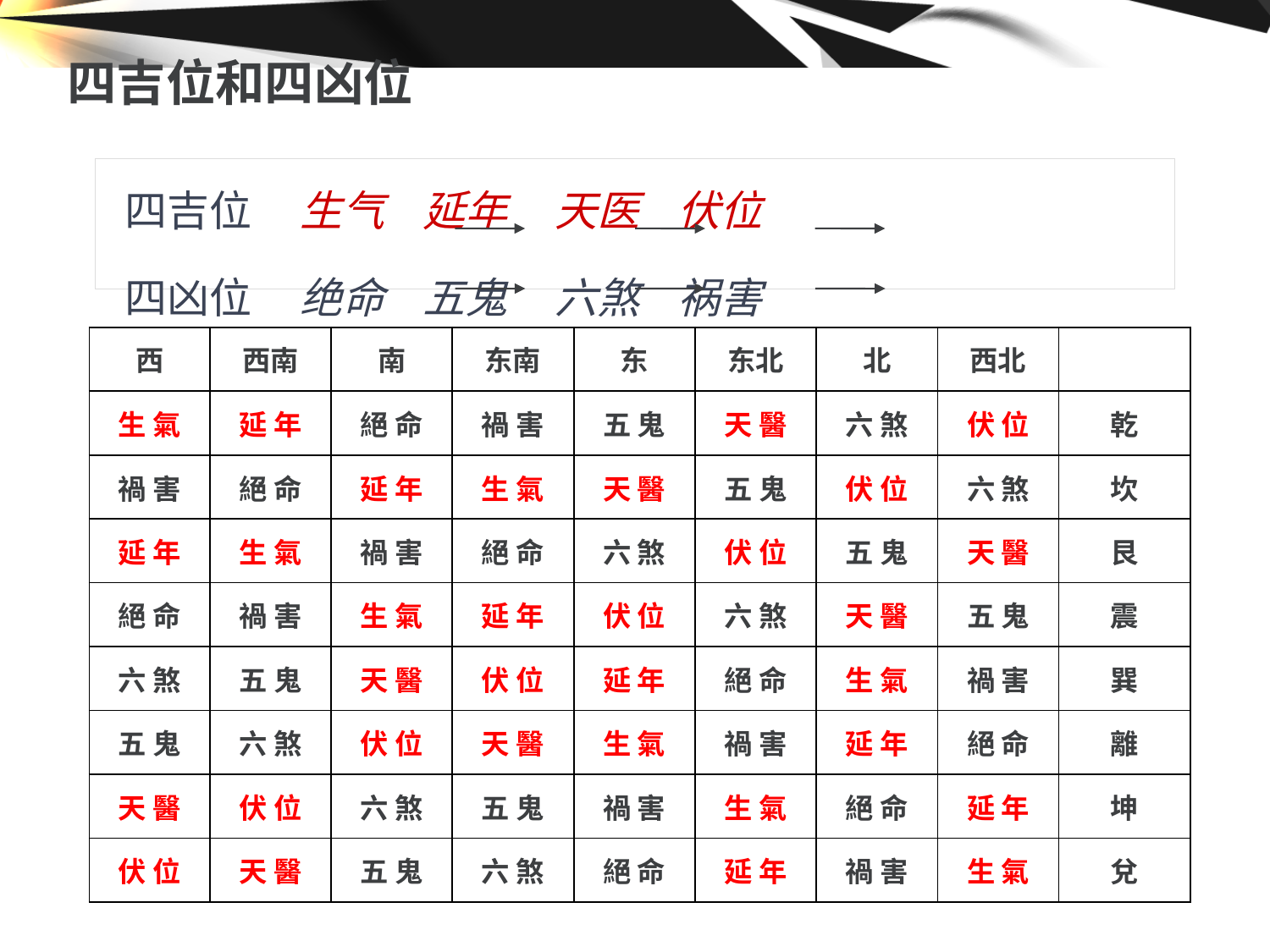

# 四吉位和四凶位
四吉位     生气    延年     天医    伏位
四凶位     绝命    五鬼     六煞    祸害

| 西 | 西南 | 南 | 东南 | 东 | 东北 | 北 | 西北 |  |
| --- | --- | --- | --- | --- | --- | --- | --- | --- |
| 生 氣 | 延 年 | 絕 命 | 禍 害 | 五 鬼 | 天 醫 | 六 煞 | 伏 位 | 乾 |
| 禍 害 | 絕 命 | 延 年 | 生 氣 | 天 醫 | 五 鬼 | 伏 位 | 六 煞 | 坎 |
| 延 年 | 生 氣 | 禍 害 | 絕 命 | 六 煞 | 伏 位 | 五 鬼 | 天 醫 | 艮 |
| 絕 命 | 禍 害 | 生 氣 | 延 年 | 伏 位 | 六 煞 | 天 醫 | 五 鬼 | 震 |
| 六 煞 | 五 鬼 | 天 醫 | 伏 位 | 延 年 | 絕 命 | 生 氣 | 禍 害 | 巽 |
| 五 鬼 | 六 煞 | 伏 位 | 天 醫 | 生 氣 | 禍 害 | 延 年 | 絕 命 | 離 |
| 天 醫 | 伏 位 | 六 煞 | 五 鬼 | 禍 害 | 生 氣 | 絕 命 | 延 年 | 坤 |
| 伏 位 | 天 醫 | 五 鬼 | 六 煞 | 絕 命 | 延 年 | 禍 害 | 生 氣 | 兌 |